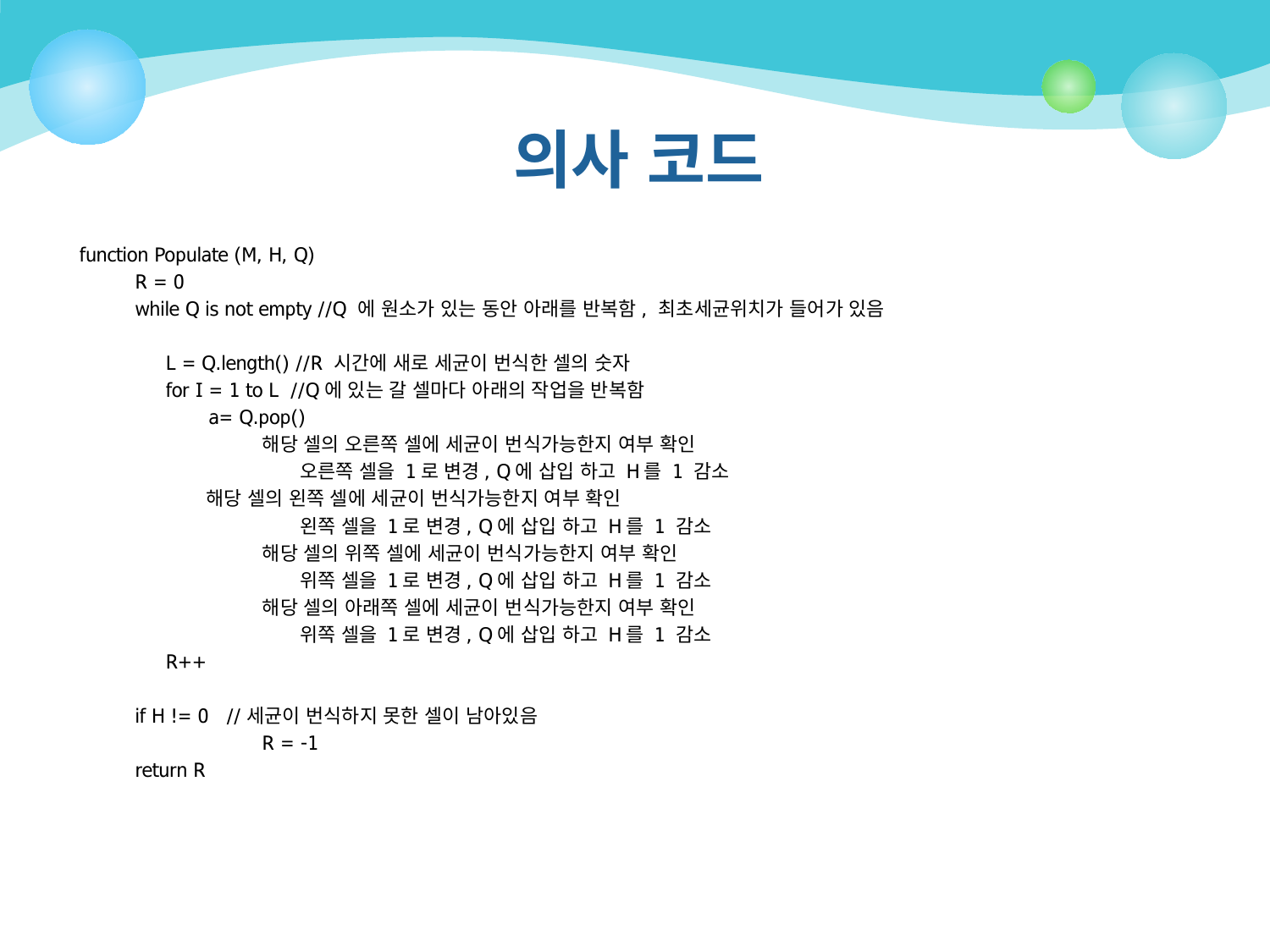

# 의사 코드
function Populate (M, H, Q)
R = 0
while Q is not empty //Q 에 원소가 있는 동안 아래를 반복함, 최초세균위치가 들어가 있음

     L = Q.length() //R 시간에 새로 세균이 번식한 셀의 숫자
     for I = 1 to L  //Q에 있는 갈 셀마다 아래의 작업을 반복함
            a= Q.pop()
	해당 셀의 오른쪽 셀에 세균이 번식가능한지 여부 확인
	      오른쪽 셀을 1로 변경, Q에 삽입 하고 H를 1 감소
            해당 셀의 왼쪽 셀에 세균이 번식가능한지 여부 확인
	      왼쪽 셀을 1로 변경, Q에 삽입 하고 H를 1 감소
	해당 셀의 위쪽 셀에 세균이 번식가능한지 여부 확인
	      위쪽 셀을 1로 변경, Q에 삽입 하고 H를 1 감소
	해당 셀의 아래쪽 셀에 세균이 번식가능한지 여부 확인
	      위쪽 셀을 1로 변경, Q에 삽입 하고 H를 1 감소
     R++

if H != 0   //세균이 번식하지 못한 셀이 남아있음
	R = -1
return R